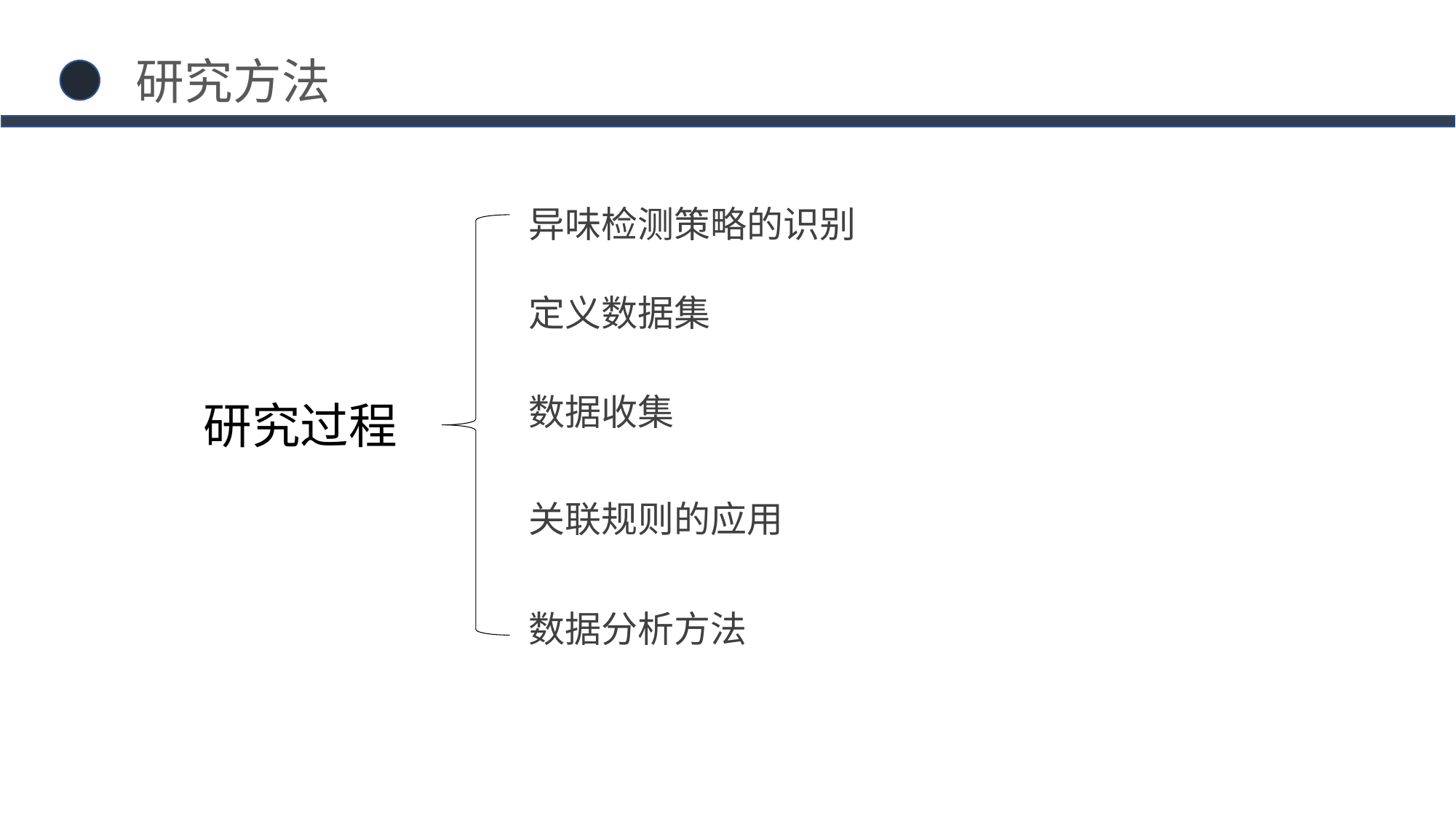

研究方法

异味检测策略的识别

定义数据集
数据收集
研究过程
关联规则的应用
数据分析方法